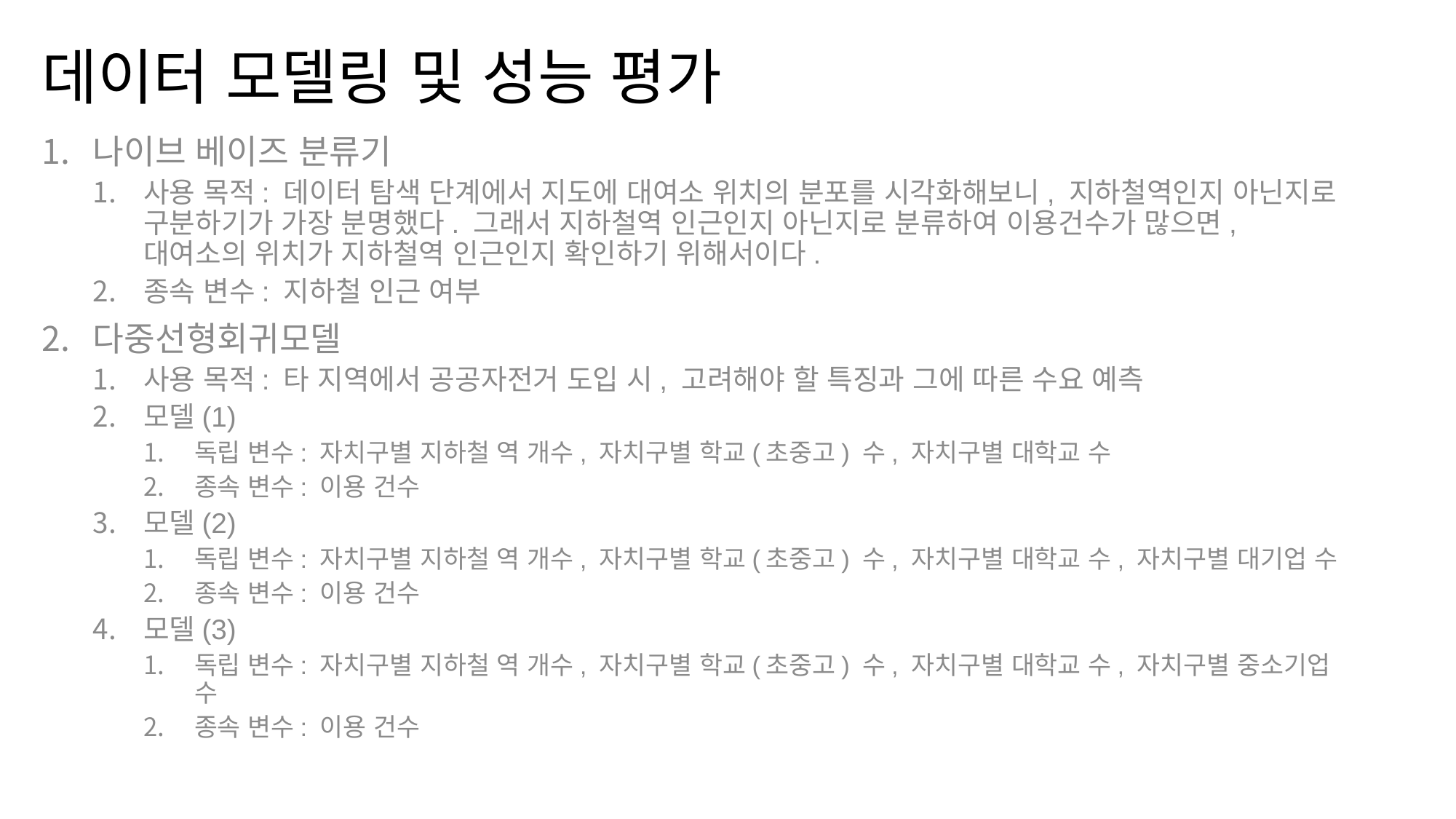

# 데이터 모델링 및 성능 평가
나이브 베이즈 분류기
사용 목적: 데이터 탐색 단계에서 지도에 대여소 위치의 분포를 시각화해보니, 지하철역인지 아닌지로 구분하기가 가장 분명했다. 그래서 지하철역 인근인지 아닌지로 분류하여 이용건수가 많으면, 대여소의 위치가 지하철역 인근인지 확인하기 위해서이다.
종속 변수: 지하철 인근 여부
다중선형회귀모델
사용 목적: 타 지역에서 공공자전거 도입 시, 고려해야 할 특징과 그에 따른 수요 예측
모델(1)
독립 변수: 자치구별 지하철 역 개수, 자치구별 학교(초중고) 수, 자치구별 대학교 수
종속 변수: 이용 건수
모델(2)
독립 변수: 자치구별 지하철 역 개수, 자치구별 학교(초중고) 수, 자치구별 대학교 수, 자치구별 대기업 수
종속 변수: 이용 건수
모델(3)
독립 변수: 자치구별 지하철 역 개수, 자치구별 학교(초중고) 수, 자치구별 대학교 수, 자치구별 중소기업 수
종속 변수: 이용 건수